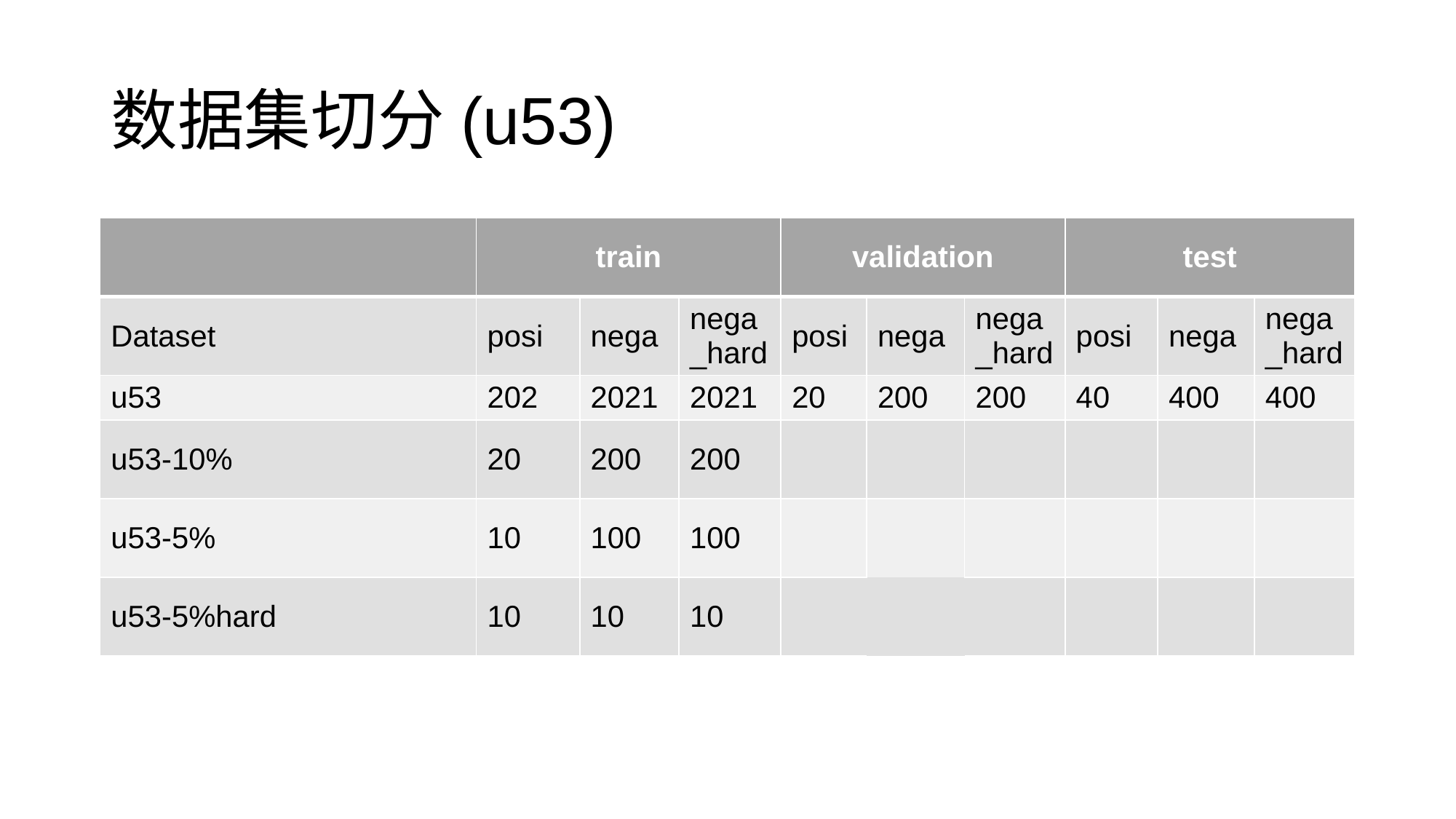

# 数据集切分(u53)
|  | train |  |  | validation |  |  | test |  |  |
| --- | --- | --- | --- | --- | --- | --- | --- | --- | --- |
| Dataset | posi | nega | nega\_hard | posi | nega | nega\_hard | posi | nega | nega\_hard |
| u53 | 202 | 2021 | 2021 | 20 | 200 | 200 | 40 | 400 | 400 |
| u53-10% | 20 | 200 | 200 |  |  |  |  |  |  |
| u53-5% | 10 | 100 | 100 |  |  |  |  |  |  |
| u53-5%hard | 10 | 10 | 10 |  |  |  |  |  |  |